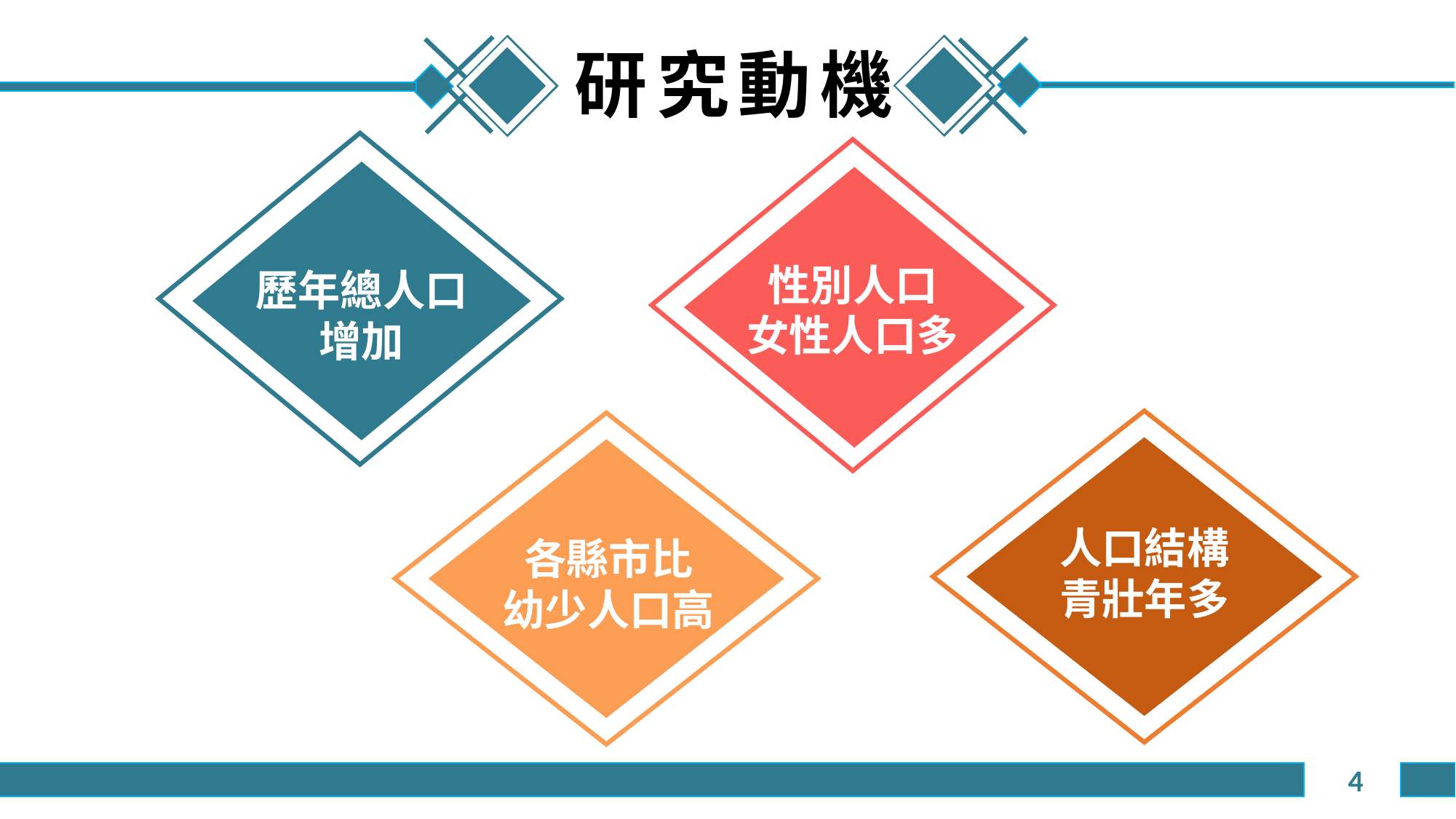

研究動機

歷年總人口增加

性別人口
女性人口多

人口結構
青壯年多

各縣市比
幼少人口高
4